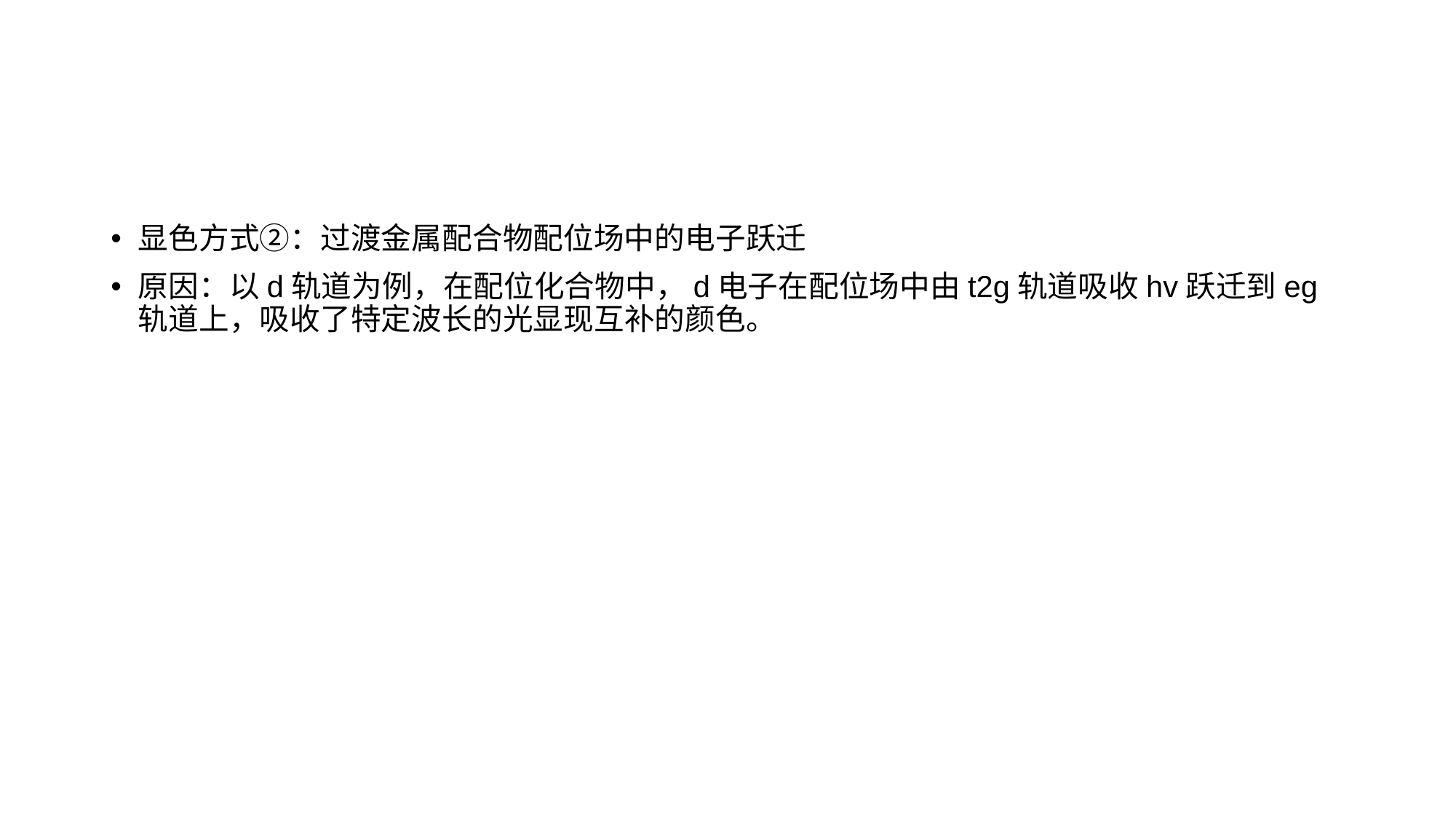

#
显色方式②：过渡金属配合物配位场中的电子跃迁
原因：以d轨道为例，在配位化合物中，d电子在配位场中由t2g轨道吸收hv跃迁到eg轨道上，吸收了特定波长的光显现互补的颜色。